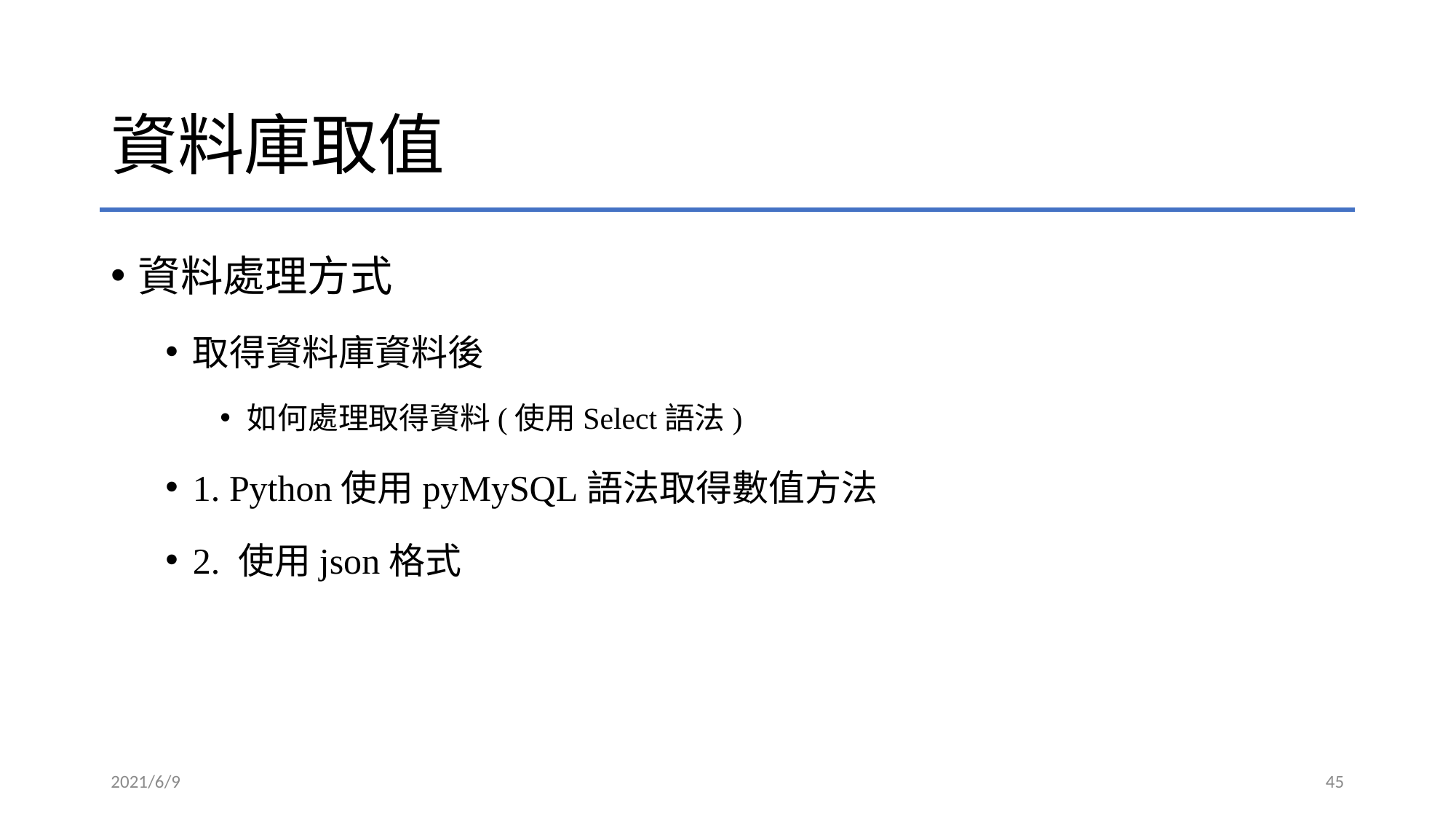

# 資料庫取值
資料處理方式
取得資料庫資料後
如何處理取得資料(使用Select語法)
1. Python使用pyMySQL語法取得數值方法
2. 使用json格式

2021/6/9
45